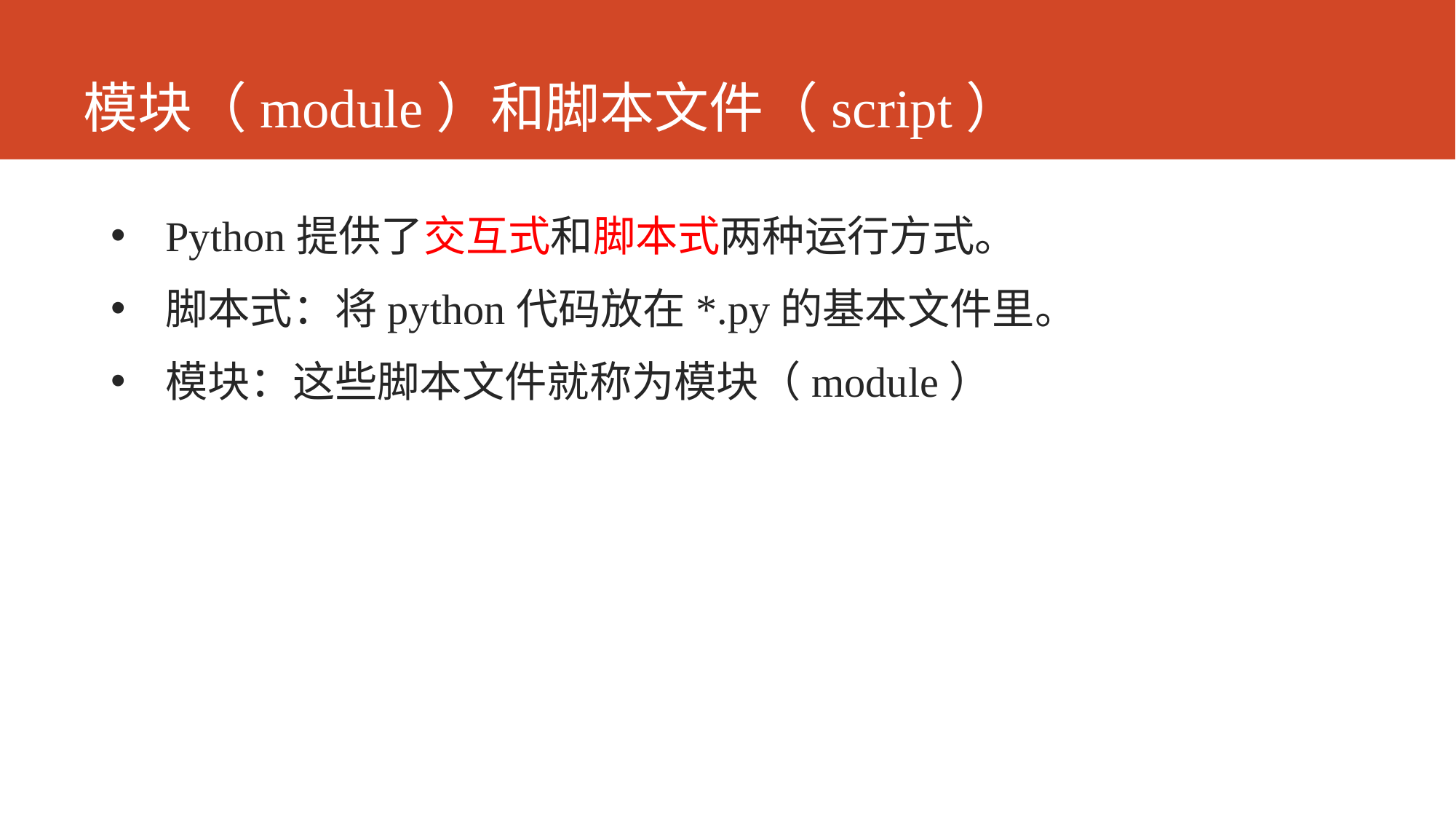

# 模块（module）和脚本文件（script）
Python提供了交互式和脚本式两种运行方式。
脚本式：将python代码放在*.py的基本文件里。
模块：这些脚本文件就称为模块（module）